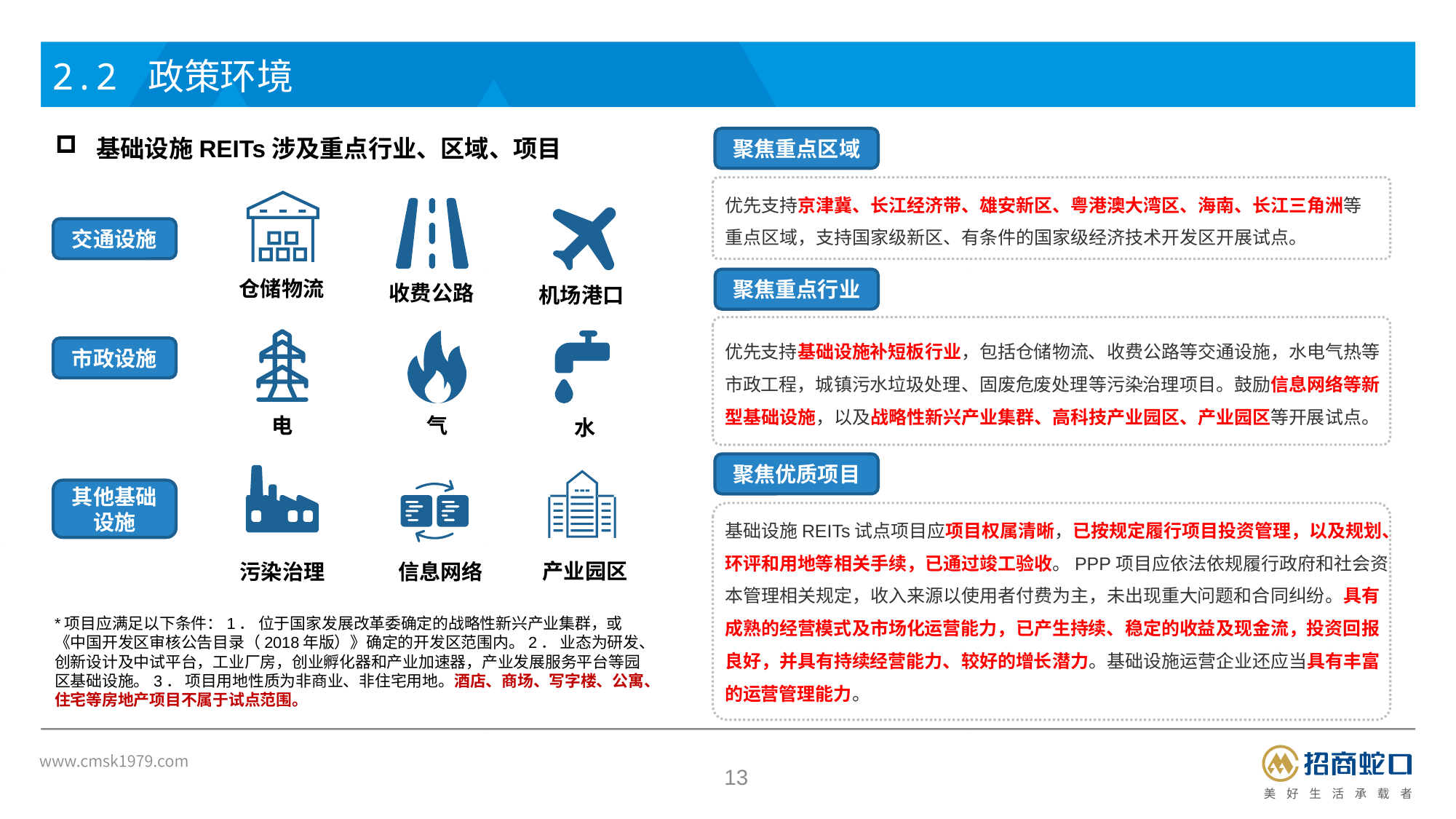

2.2 政策环境
基础设施REITs涉及重点行业、区域、项目
聚焦重点区域

优先支持京津冀、长江经济带、雄安新区、粤港澳大湾区、海南、长江三角洲等重点区域，支持国家级新区、有条件的国家级经济技术开发区开展试点。

交通设施
仓储物流
收费公路
机场港口

市政设施
电
气
水

其他基础设施
产业园区
污染治理
信息网络
聚焦重点行业

优先支持基础设施补短板行业，包括仓储物流、收费公路等交通设施，水电气热等市政工程，城镇污水垃圾处理、固废危废处理等污染治理项目。鼓励信息网络等新型基础设施，以及战略性新兴产业集群、高科技产业园区、产业园区等开展试点。
聚焦优质项目

基础设施REITs试点项目应项目权属清晰，已按规定履行项目投资管理，以及规划、环评和用地等相关手续，已通过竣工验收。PPP项目应依法依规履行政府和社会资本管理相关规定，收入来源以使用者付费为主，未出现重大问题和合同纠纷。具有成熟的经营模式及市场化运营能力，已产生持续、稳定的收益及现金流，投资回报良好，并具有持续经营能力、较好的增长潜力。基础设施运营企业还应当具有丰富的运营管理能力。
*项目应满足以下条件：1． 位于国家发展改革委确定的战略性新兴产业集群，或《中国开发区审核公告目录（2018年版）》确定的开发区范围内。2． 业态为研发、创新设计及中试平台，工业厂房，创业孵化器和产业加速器，产业发展服务平台等园区基础设施。3． 项目用地性质为非商业、非住宅用地。酒店、商场、写字楼、公寓、住宅等房地产项目不属于试点范围。